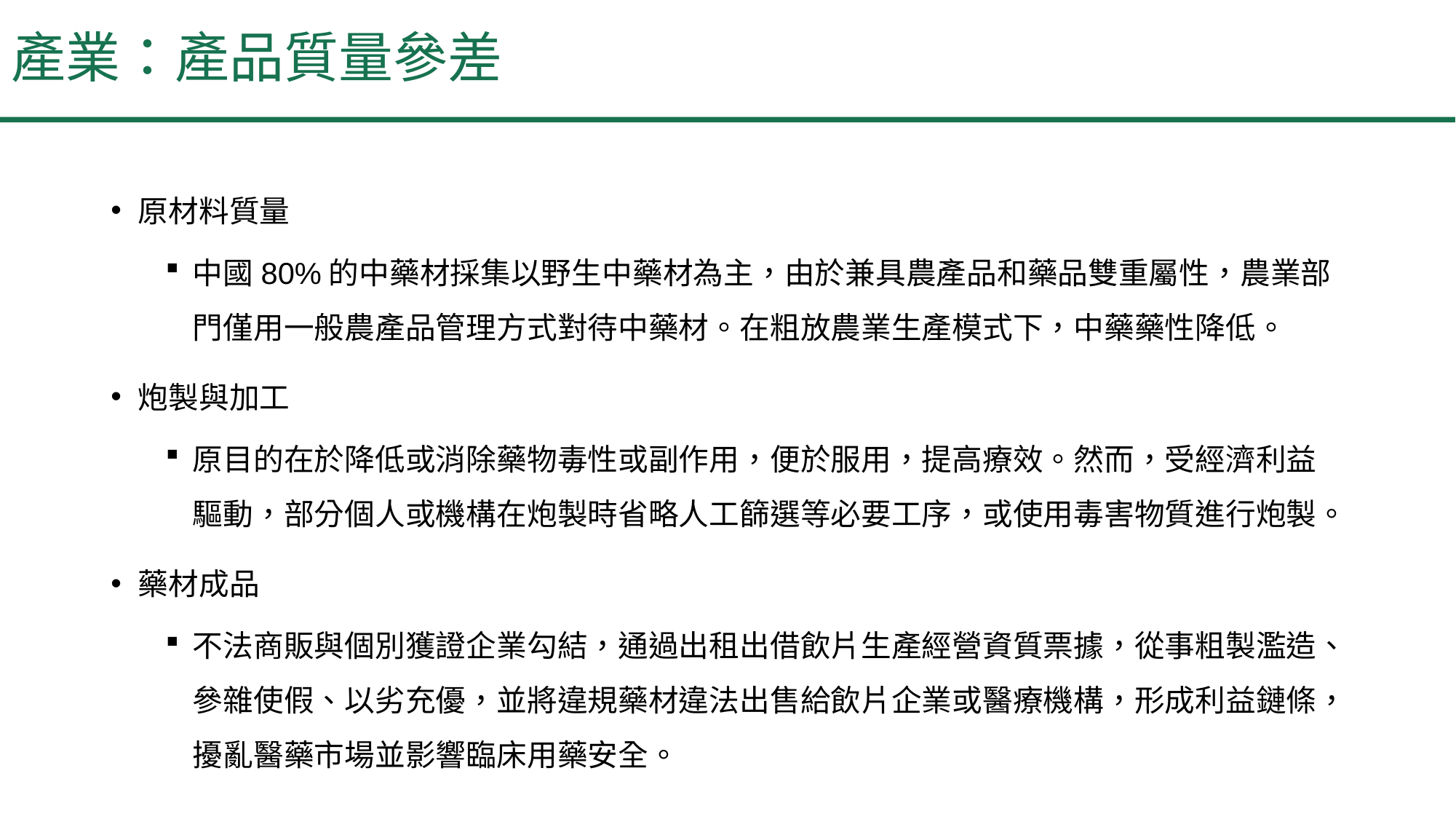

# 產業：產品質量參差
原材料質量
中國80%的中藥材採集以野生中藥材為主，由於兼具農產品和藥品雙重屬性，農業部門僅用一般農產品管理方式對待中藥材。在粗放農業生產模式下，中藥藥性降低。
炮製與加工
原目的在於降低或消除藥物毒性或副作用，便於服用，提高療效。然而，受經濟利益驅動，部分個人或機構在炮製時省略人工篩選等必要工序，或使用毒害物質進行炮製。
藥材成品
不法商販與個別獲證企業勾結，通過出租出借飲片生產經營資質票據，從事粗製濫造、參雜使假、以劣充優，並將違規藥材違法出售給飲片企業或醫療機構，形成利益鏈條，擾亂醫藥市場並影響臨床用藥安全。